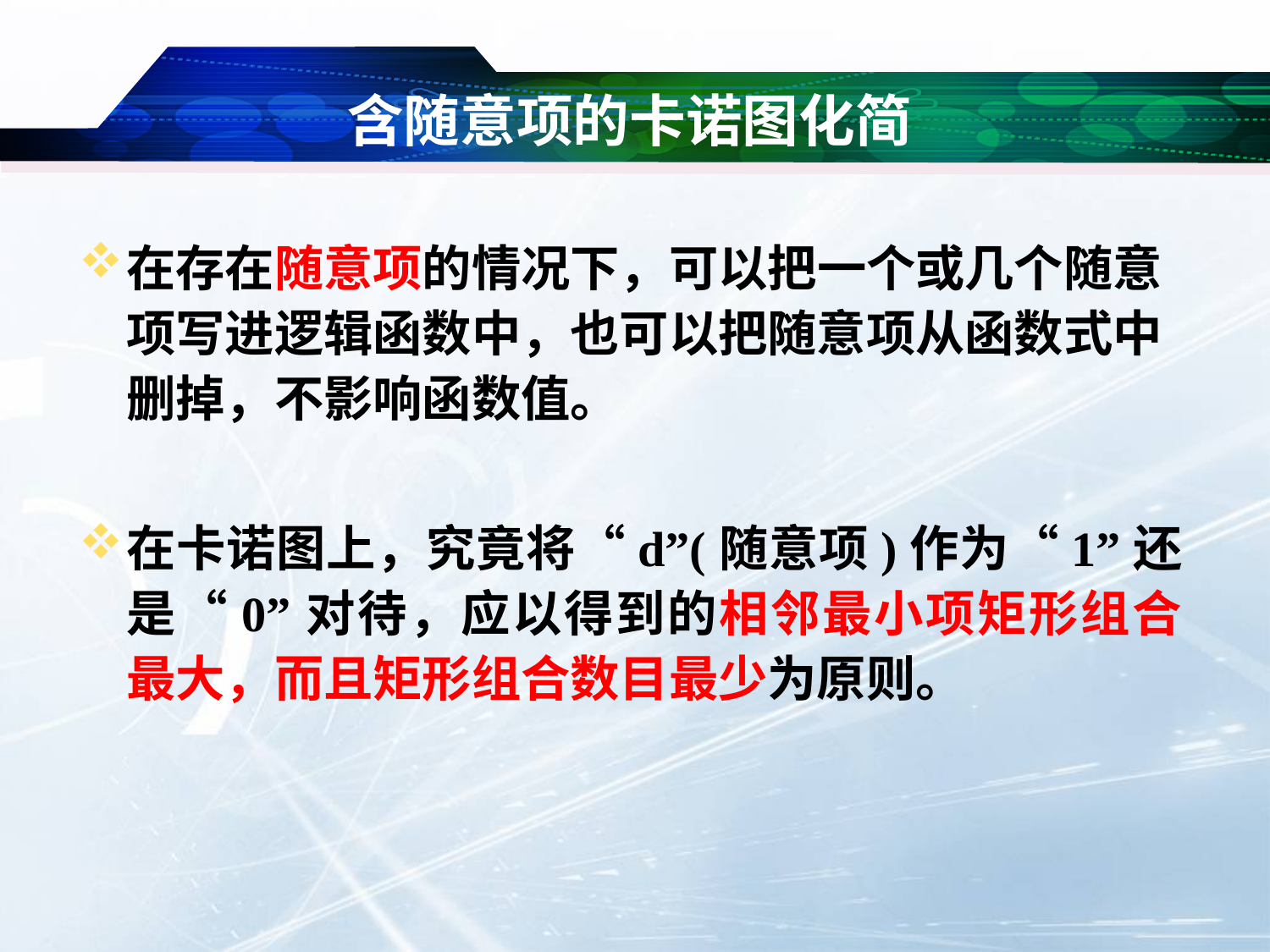

# 含随意项的卡诺图化简
在存在随意项的情况下，可以把一个或几个随意项写进逻辑函数中，也可以把随意项从函数式中删掉，不影响函数值。

在卡诺图上，究竟将“d”(随意项)作为“1”还是“0”对待，应以得到的相邻最小项矩形组合最大，而且矩形组合数目最少为原则。